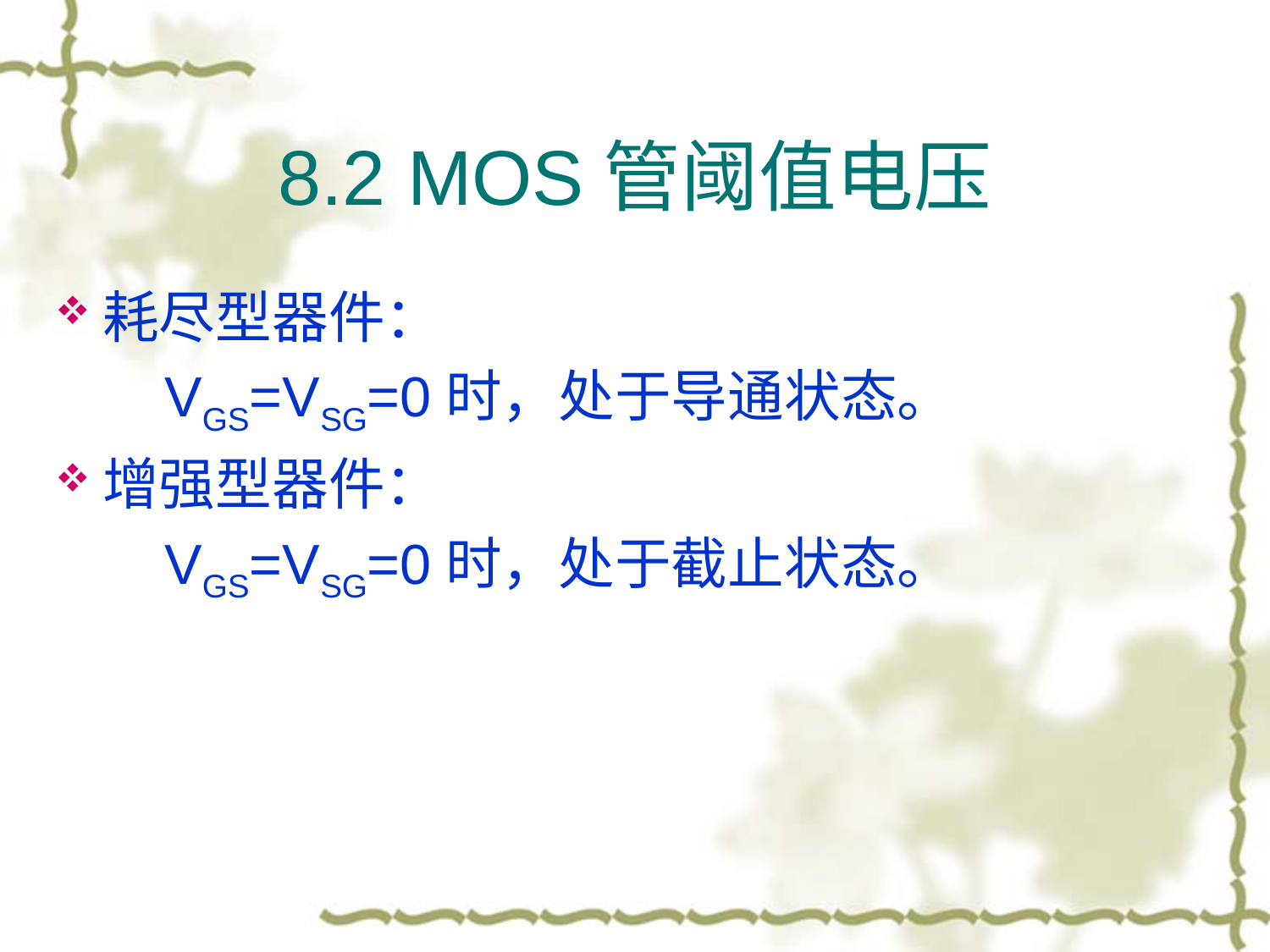

# 8.2 MOS管阈值电压
耗尽型器件：
       VGS=VSG=0时，处于导通状态。
增强型器件：
       VGS=VSG=0时，处于截止状态。
11